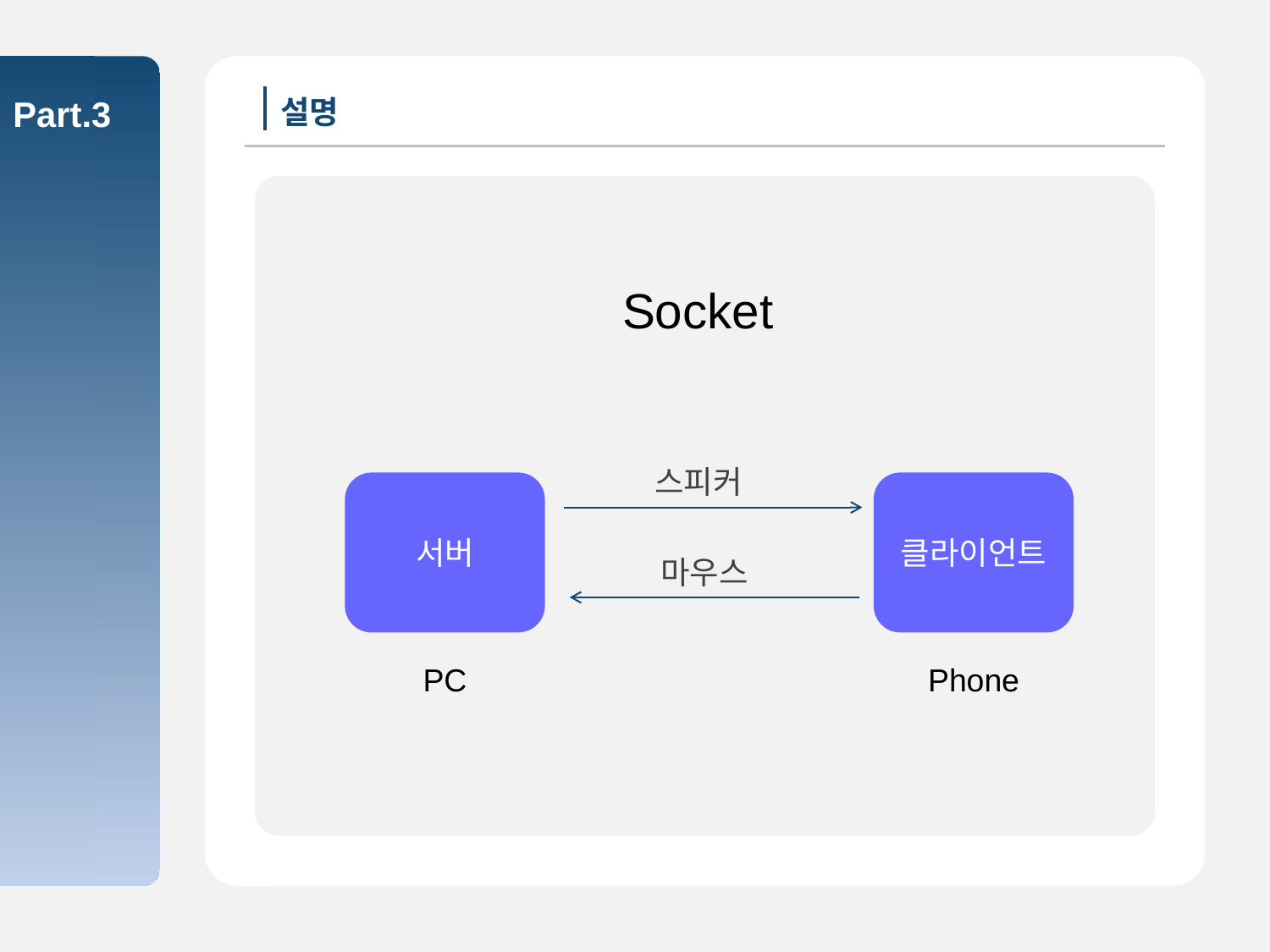

Part.3

설명

Socket

스피커
서버
클라이언트
마우스
PC
Phone